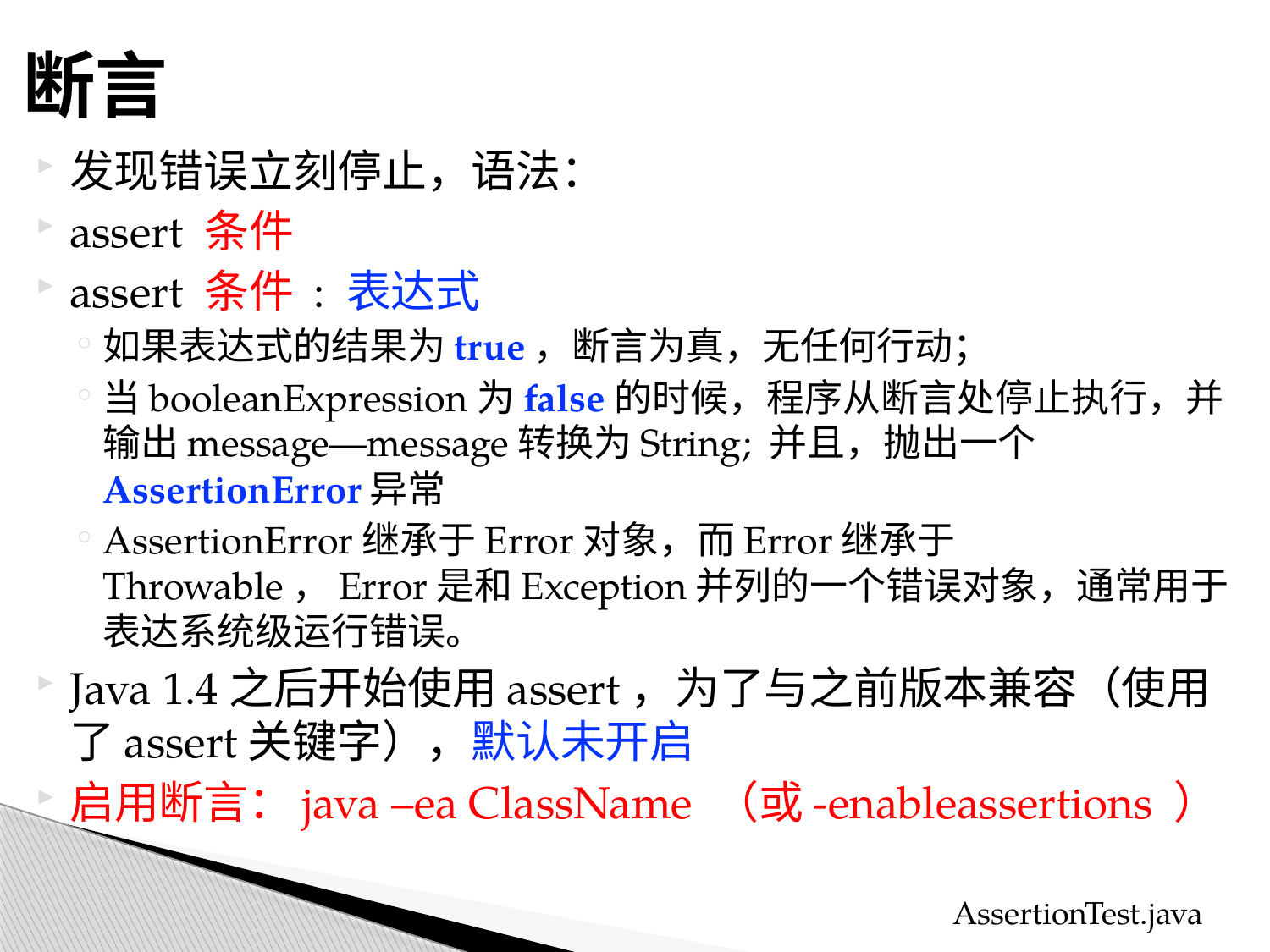

# 断言
发现错误立刻停止，语法：
assert 条件
assert 条件 : 表达式
如果表达式的结果为true，断言为真，无任何行动；
当booleanExpression为false的时候，程序从断言处停止执行，并输出message—message转换为String; 并且，抛出一个AssertionError异常
AssertionError继承于Error对象，而Error继承于Throwable，Error是和Exception并列的一个错误对象，通常用于表达系统级运行错误。
Java 1.4之后开始使用assert，为了与之前版本兼容（使用了assert关键字），默认未开启
启用断言：java –ea ClassName （或-enableassertions ）

AssertionTest.java